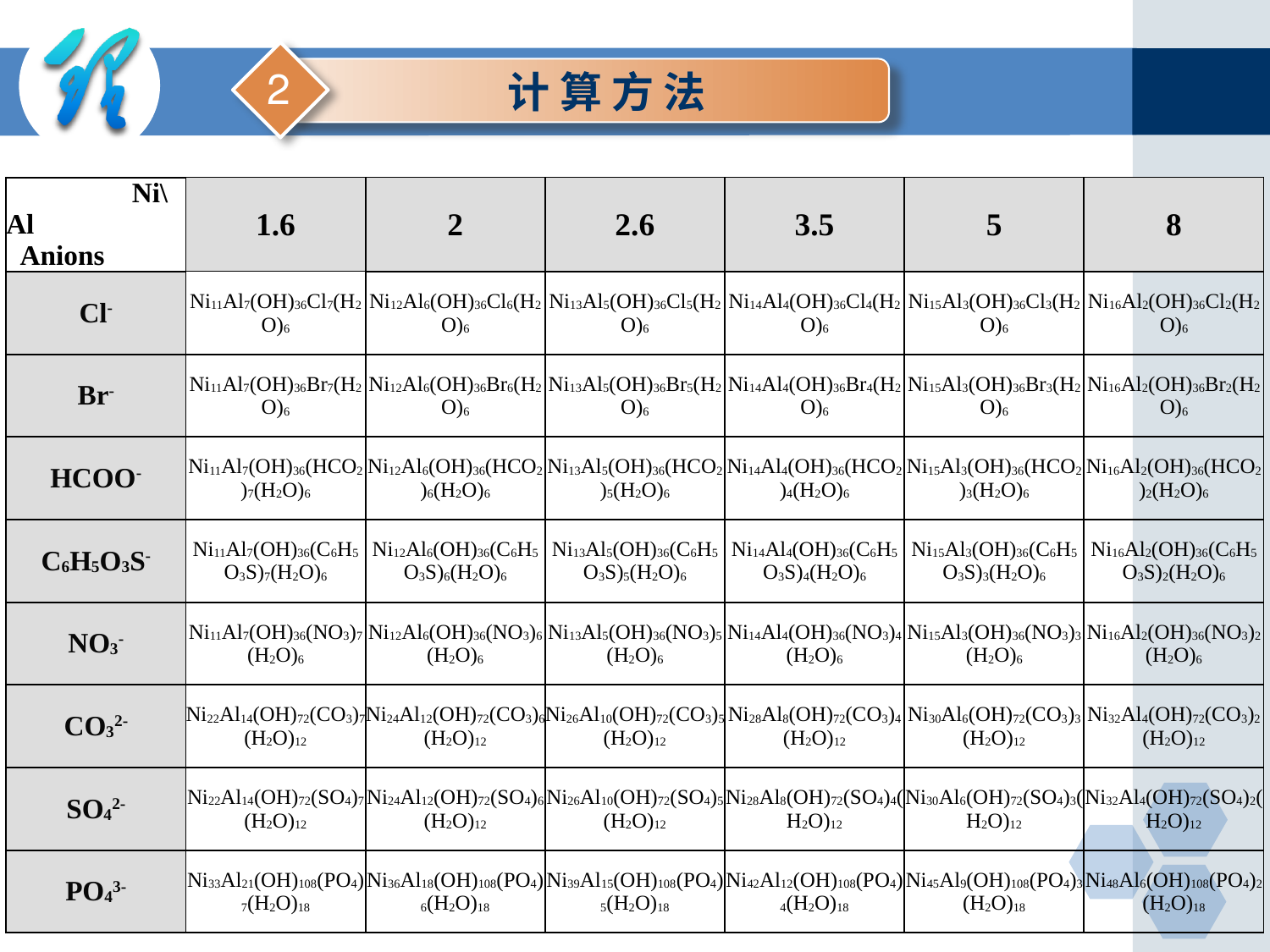

计 算 方 法

2
| Ni\Al Anions | 1.6 | 2 | 2.6 | 3.5 | 5 | 8 |
| --- | --- | --- | --- | --- | --- | --- |
| Cl- | Ni11Al7(OH)36Cl7(H2O)6 | Ni12Al6(OH)36Cl6(H2O)6 | Ni13Al5(OH)36Cl5(H2O)6 | Ni14Al4(OH)36Cl4(H2O)6 | Ni15Al3(OH)36Cl3(H2O)6 | Ni16Al2(OH)36Cl2(H2O)6 |
| Br- | Ni11Al7(OH)36Br7(H2O)6 | Ni12Al6(OH)36Br6(H2O)6 | Ni13Al5(OH)36Br5(H2O)6 | Ni14Al4(OH)36Br4(H2O)6 | Ni15Al3(OH)36Br3(H2O)6 | Ni16Al2(OH)36Br2(H2O)6 |
| HCOO- | Ni11Al7(OH)36(HCO2)7(H2O)6 | Ni12Al6(OH)36(HCO2)6(H2O)6 | Ni13Al5(OH)36(HCO2)5(H2O)6 | Ni14Al4(OH)36(HCO2)4(H2O)6 | Ni15Al3(OH)36(HCO2)3(H2O)6 | Ni16Al2(OH)36(HCO2)2(H2O)6 |
| C6H5O3S- | Ni11Al7(OH)36(C6H5O3S)7(H2O)6 | Ni12Al6(OH)36(C6H5O3S)6(H2O)6 | Ni13Al5(OH)36(C6H5O3S)5(H2O)6 | Ni14Al4(OH)36(C6H5O3S)4(H2O)6 | Ni15Al3(OH)36(C6H5O3S)3(H2O)6 | Ni16Al2(OH)36(C6H5O3S)2(H2O)6 |
| NO3- | Ni11Al7(OH)36(NO3)7(H2O)6 | Ni12Al6(OH)36(NO3)6(H2O)6 | Ni13Al5(OH)36(NO3)5(H2O)6 | Ni14Al4(OH)36(NO3)4(H2O)6 | Ni15Al3(OH)36(NO3)3(H2O)6 | Ni16Al2(OH)36(NO3)2(H2O)6 |
| CO32- | Ni22Al14(OH)72(CO3)7(H2O)12 | Ni24Al12(OH)72(CO3)6(H2O)12 | Ni26Al10(OH)72(CO3)5(H2O)12 | Ni28Al8(OH)72(CO3)4(H2O)12 | Ni30Al6(OH)72(CO3)3(H2O)12 | Ni32Al4(OH)72(CO3)2(H2O)12 |
| SO42- | Ni22Al14(OH)72(SO4)7(H2O)12 | Ni24Al12(OH)72(SO4)6(H2O)12 | Ni26Al10(OH)72(SO4)5(H2O)12 | Ni28Al8(OH)72(SO4)4(H2O)12 | Ni30Al6(OH)72(SO4)3(H2O)12 | Ni32Al4(OH)72(SO4)2(H2O)12 |
| PO43- | Ni33Al21(OH)108(PO4)7(H2O)18 | Ni36Al18(OH)108(PO4)6(H2O)18 | Ni39Al15(OH)108(PO4)5(H2O)18 | Ni42Al12(OH)108(PO4)4(H2O)18 | Ni45Al9(OH)108(PO4)3(H2O)18 | Ni48Al6(OH)108(PO4)2(H2O)18 |